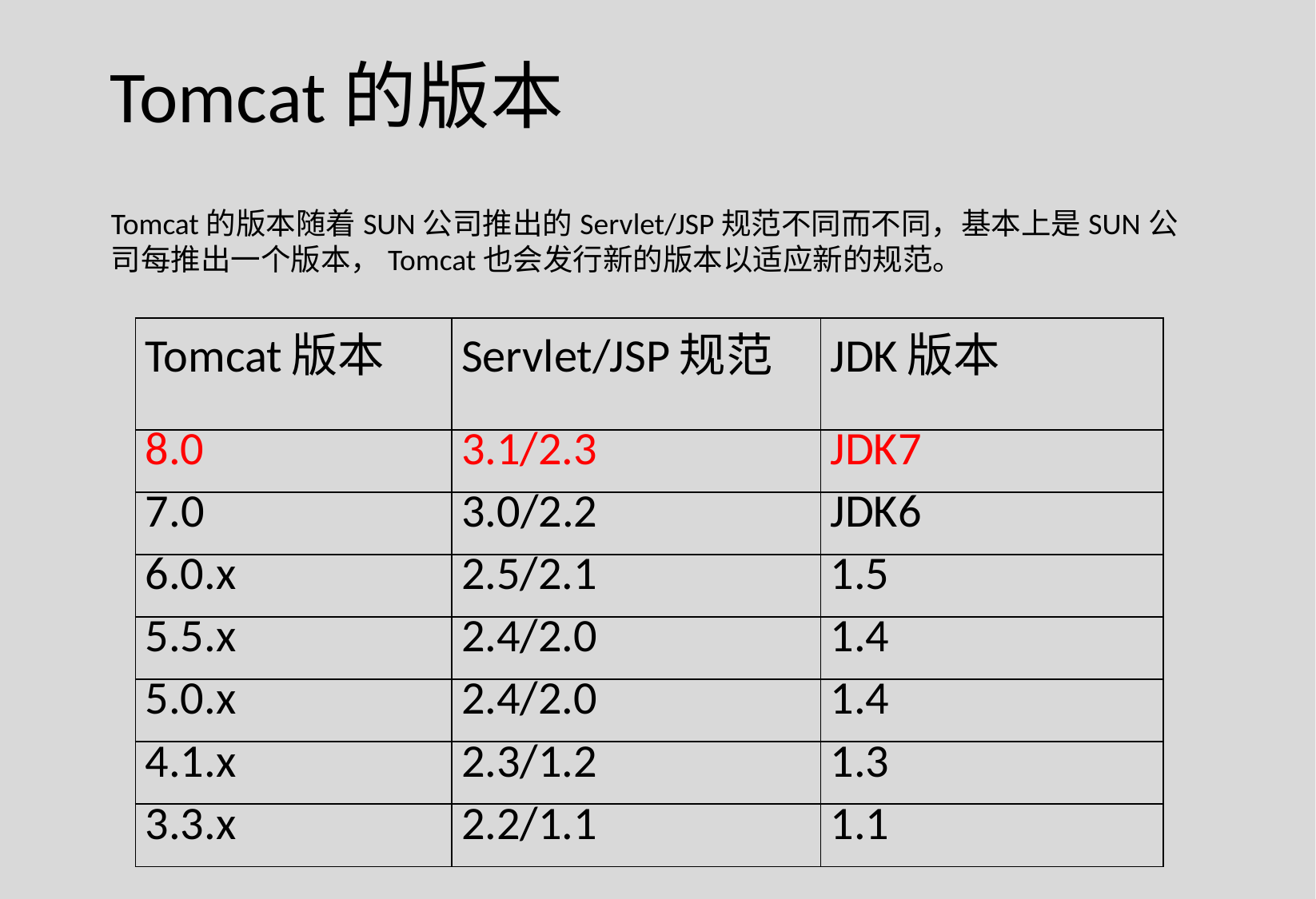

Tomcat的版本
Tomcat的版本随着SUN公司推出的Servlet/JSP规范不同而不同，基本上是SUN公司每推出一个版本，Tomcat也会发行新的版本以适应新的规范。

| Tomcat版本 | Servlet/JSP规范 | JDK版本 |
| --- | --- | --- |
| 8.0 | 3.1/2.3 | JDK7 |
| 7.0 | 3.0/2.2 | JDK6 |
| 6.0.x | 2.5/2.1 | 1.5 |
| 5.5.x | 2.4/2.0 | 1.4 |
| 5.0.x | 2.4/2.0 | 1.4 |
| 4.1.x | 2.3/1.2 | 1.3 |
| 3.3.x | 2.2/1.1 | 1.1 |